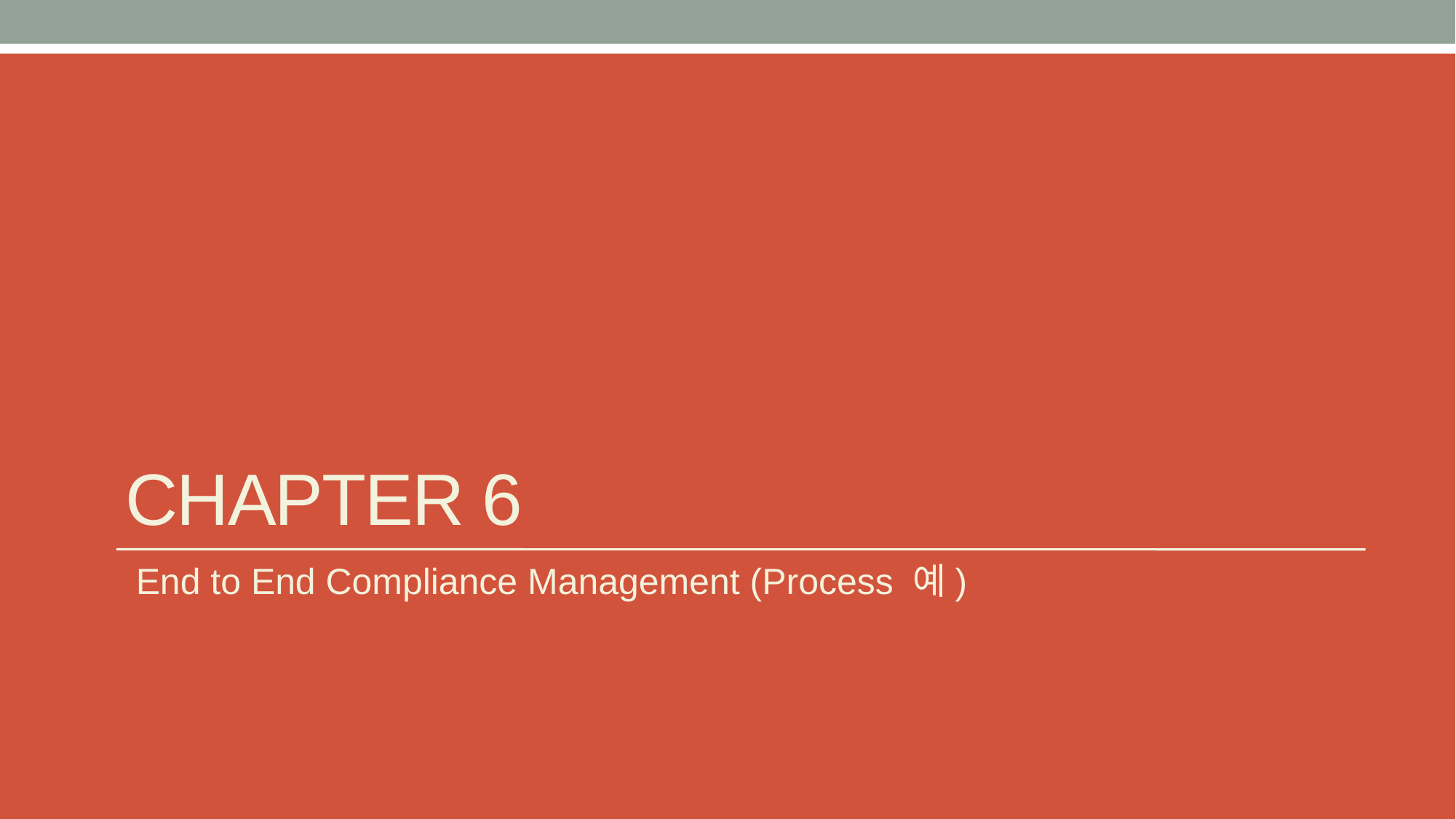

# Chapter 6
 End to End Compliance Management (Process 예)